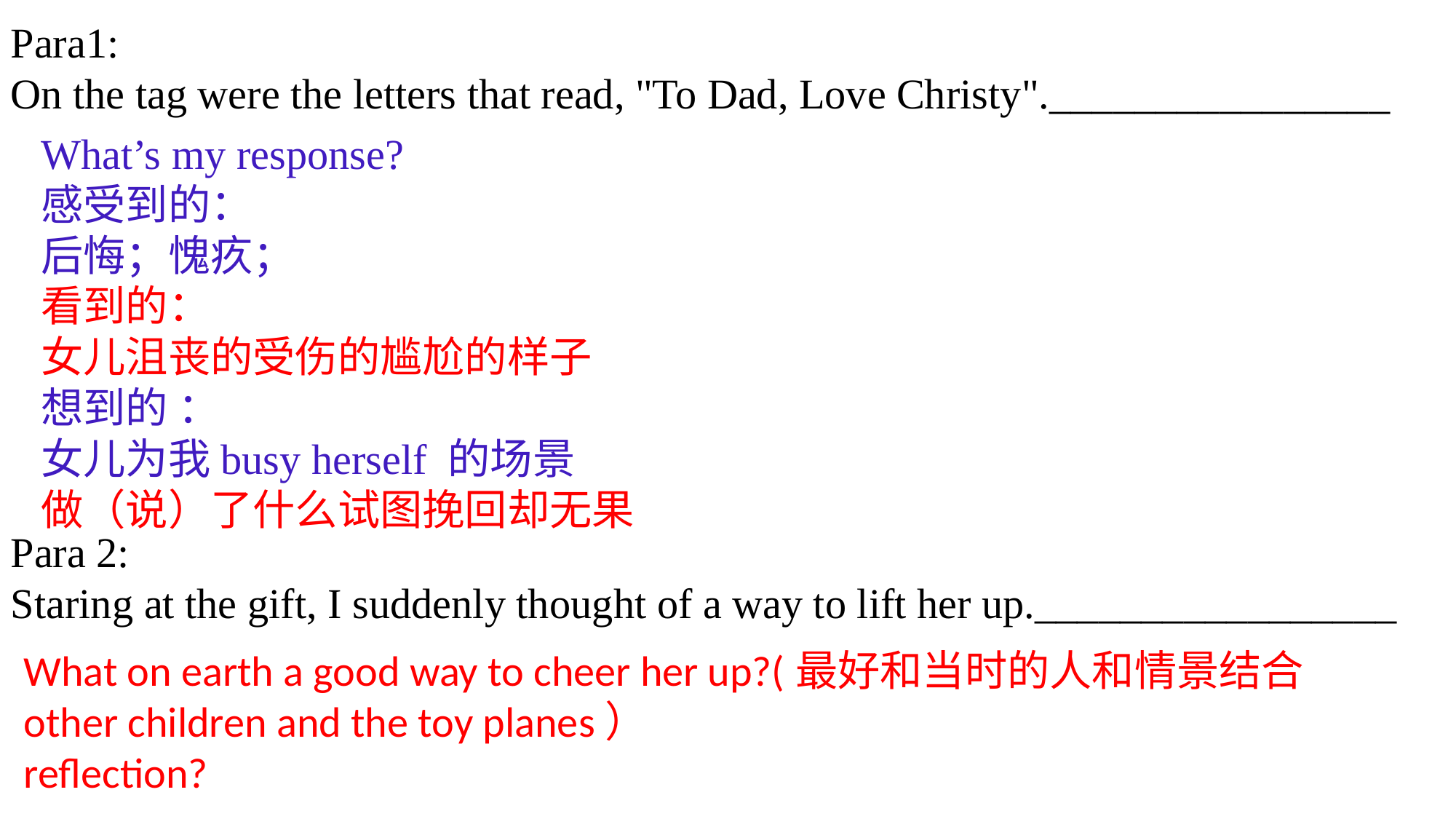

Para1:On the tag were the letters that read, "To Dad, Love Christy".________________

Para 2:Staring at the gift, I suddenly thought of a way to lift her up._________________
What’s my response?
感受到的：
后悔；愧疚；
看到的：
女儿沮丧的受伤的尴尬的样子
想到的 ：
女儿为我busy herself 的场景
做（说）了什么试图挽回却无果
What on earth a good way to cheer her up?(最好和当时的人和情景结合
other children and the toy planes）
reflection?